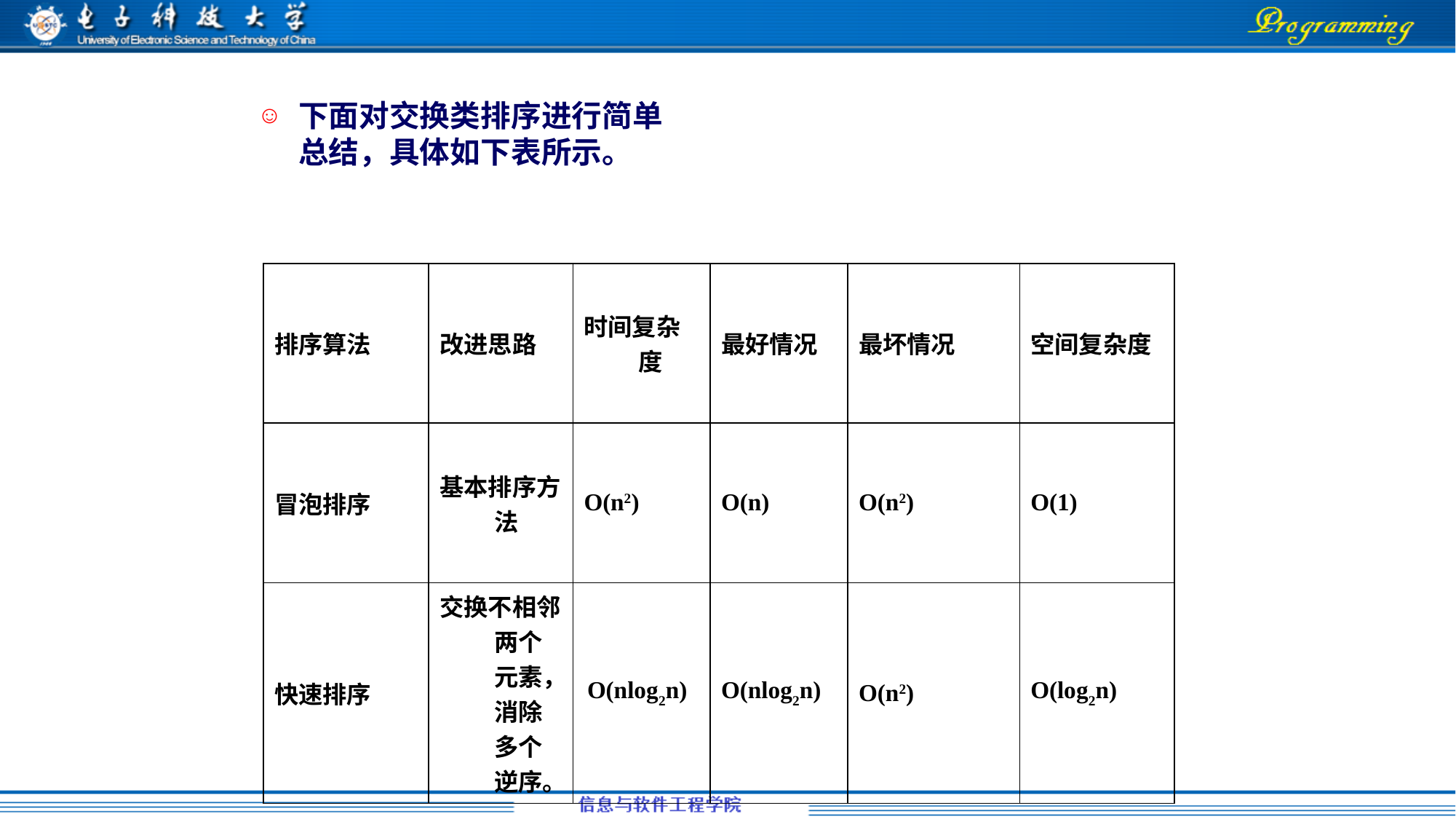

下面对交换类排序进行简单总结，具体如下表所示。
| 排序算法 | 改进思路 | 时间复杂度 | 最好情况 | 最坏情况 | 空间复杂度 |
| --- | --- | --- | --- | --- | --- |
| 冒泡排序 | 基本排序方法 | O(n2) | O(n) | O(n2) | O(1) |
| 快速排序 | 交换不相邻两个元素，消除多个逆序。 | O(nlog2n) | O(nlog2n) | O(n2) | O(log2n) |